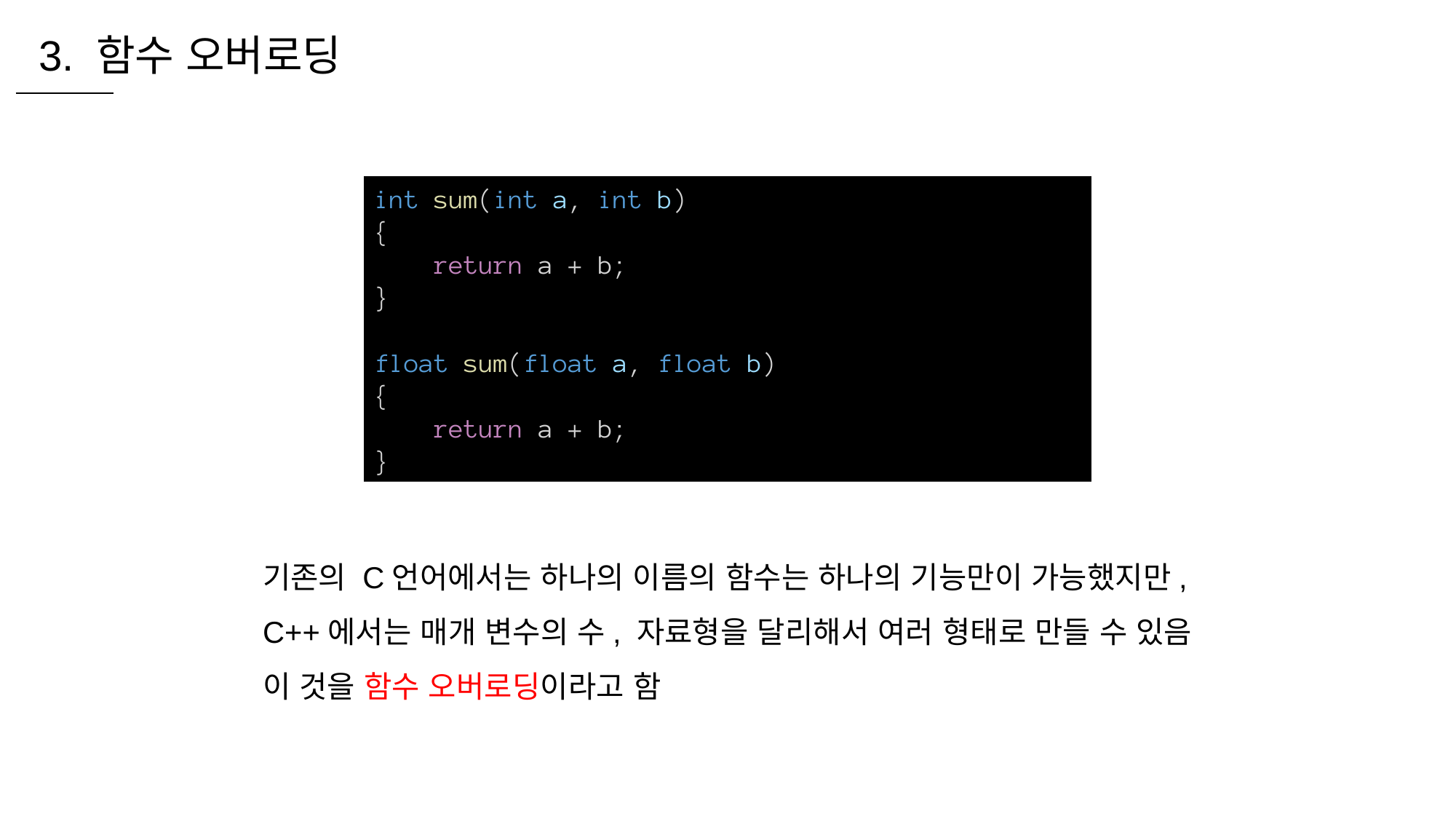

3. 함수 오버로딩
int sum(int a, int b)
{
    return a + b;
}
float sum(float a, float b)
{
    return a + b;
}
기존의 C언어에서는 하나의 이름의 함수는 하나의 기능만이 가능했지만,
C++에서는 매개 변수의 수, 자료형을 달리해서 여러 형태로 만들 수 있음
이 것을 함수 오버로딩이라고 함